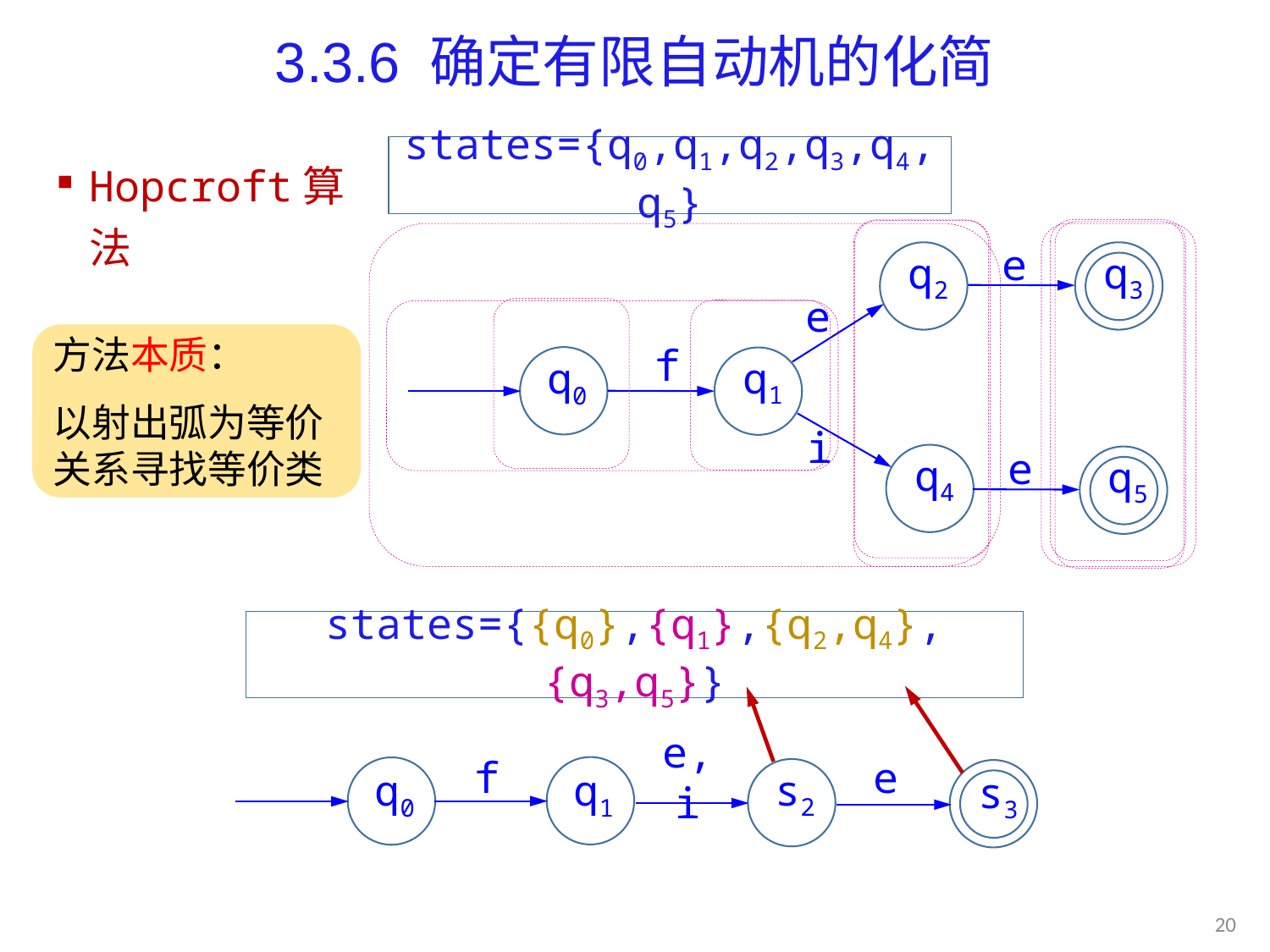

# 3.3.6 确定有限自动机的化简
states={q0,q1,q2,q3,q4,q5}
Hopcroft算法

e
q2

q3

e
f

q0
q1

i
e
q4

q5

方法本质：
以射出弧为等价关系寻找等价类
states={{q0},{q1},{q2,q4},{q3,q5}}
f
e,i
e
s2

q1

q0

s3

20